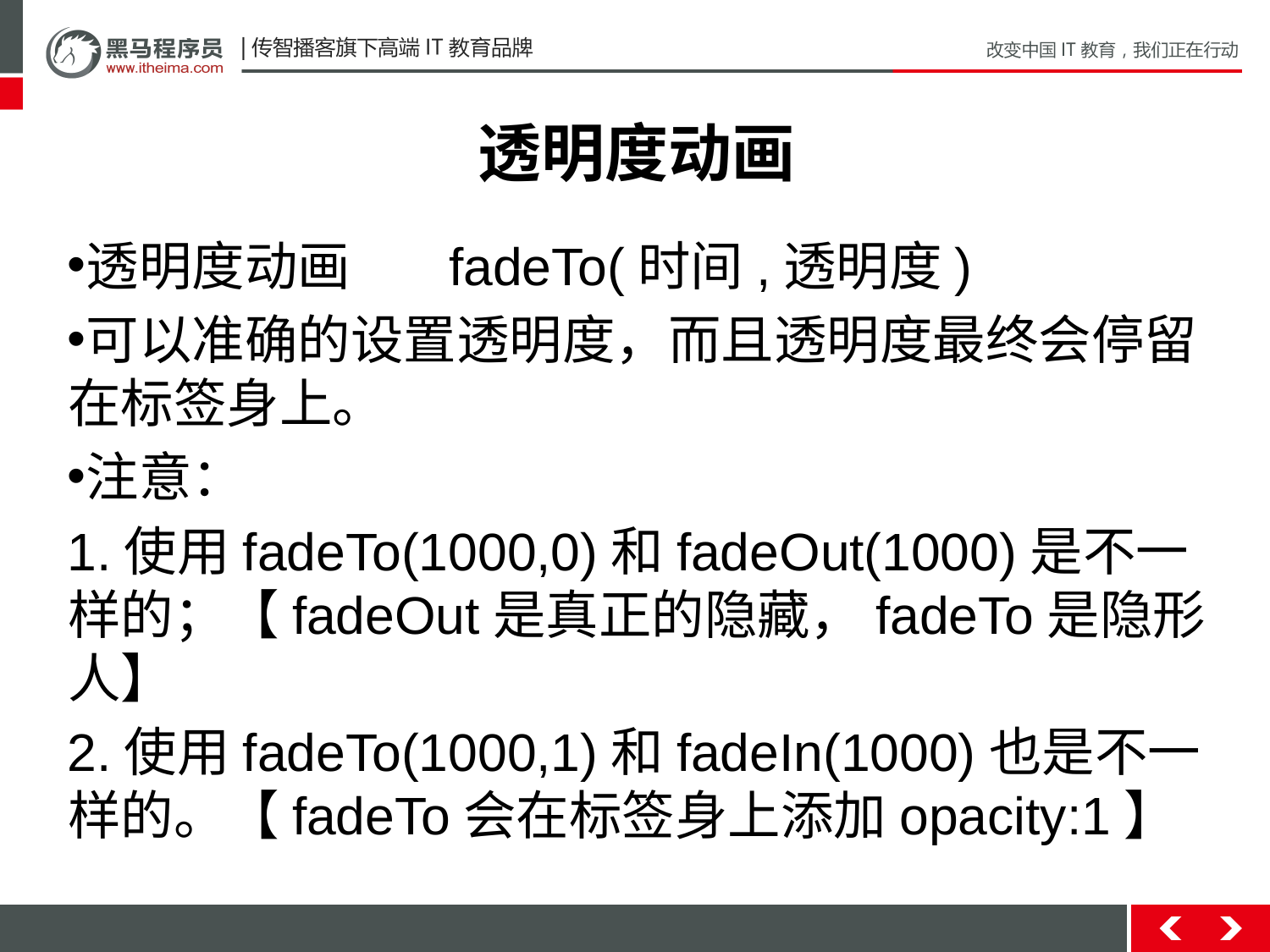

# 透明度动画
透明度动画     	fadeTo(时间,透明度)
可以准确的设置透明度，而且透明度最终会停留在标签身上。
注意：
1.使用fadeTo(1000,0)和fadeOut(1000)是不一样的；【fadeOut是真正的隐藏，fadeTo是隐形人】
2.使用fadeTo(1000,1)和fadeIn(1000)也是不一样的。【fadeTo会在标签身上添加opacity:1】